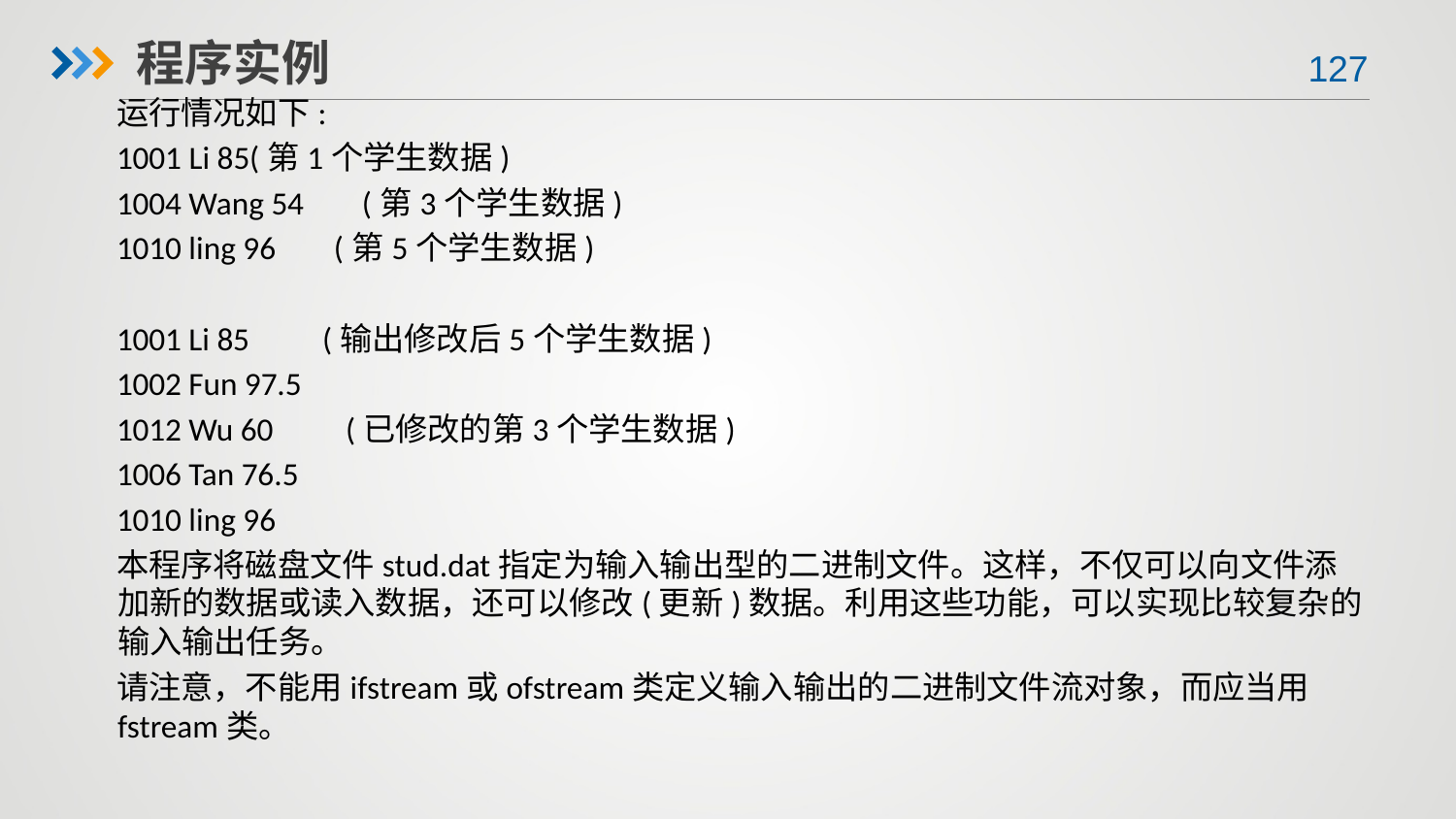

程序实例
运行情况如下:
1001 Li 85(第1个学生数据)
1004 Wang 54        (第3个学生数据)
1010 ling 96        (第5个学生数据)

1001 Li 85          (输出修改后5个学生数据)
1002 Fun 97.5
1012 Wu 60          (已修改的第3个学生数据)
1006 Tan 76.5
1010 ling 96
本程序将磁盘文件stud.dat指定为输入输出型的二进制文件。这样，不仅可以向文件添加新的数据或读入数据，还可以修改(更新)数据。利用这些功能，可以实现比较复杂的输入输出任务。
请注意，不能用ifstream或ofstream类定义输入输出的二进制文件流对象，而应当用fstream类。